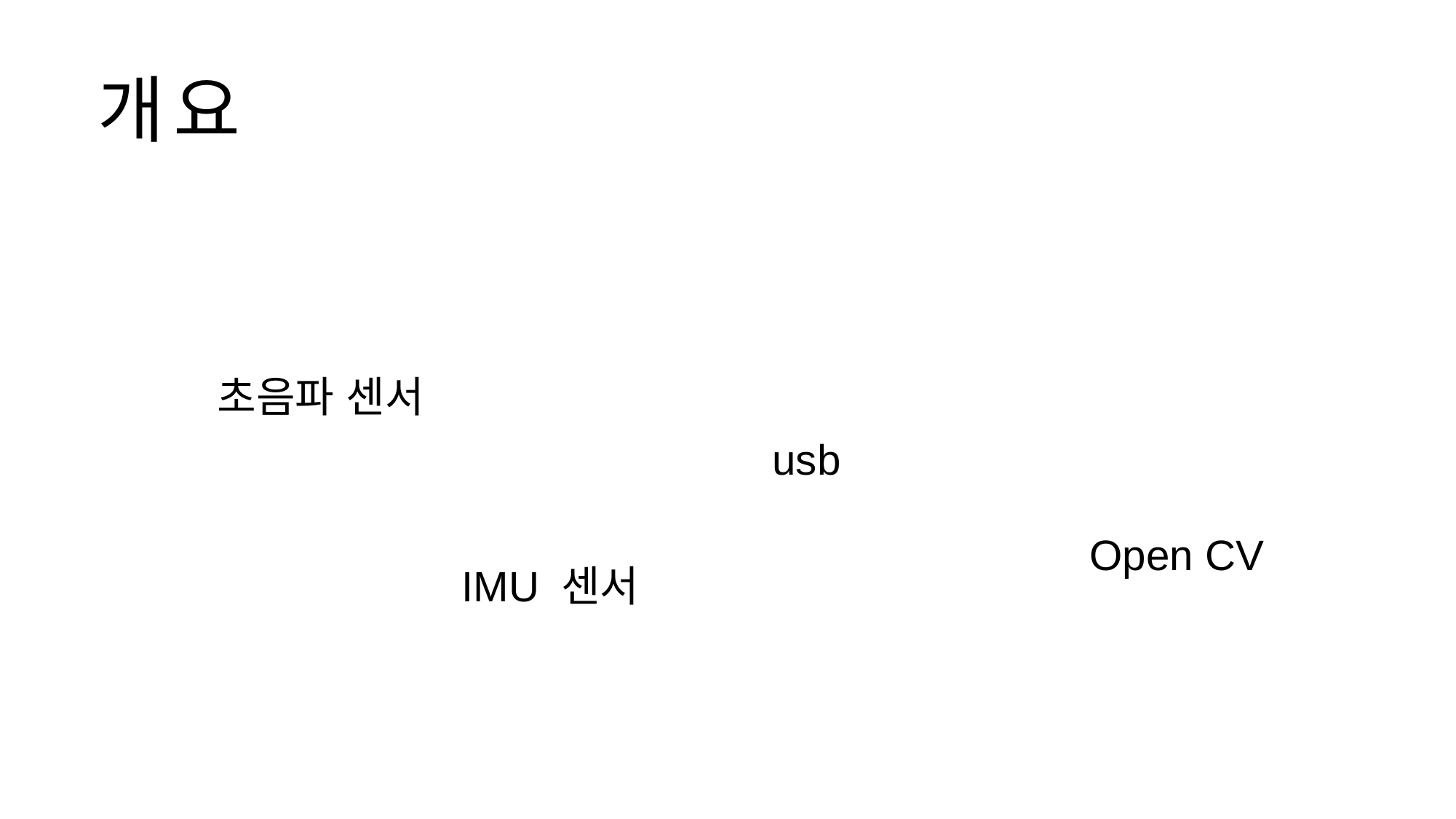

개요
초음파 센서
usb
Open CV
IMU 센서